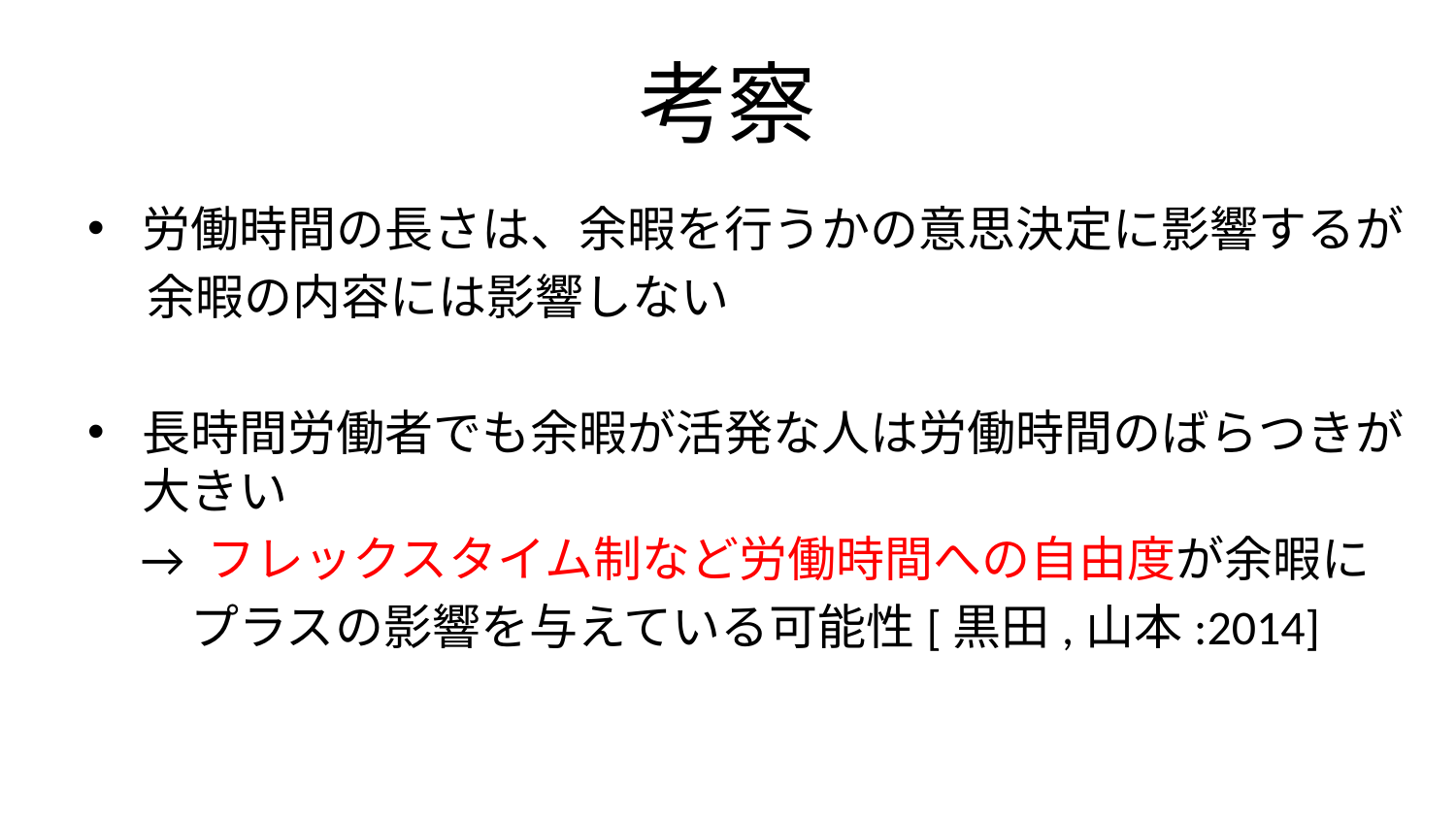

# 考察
労働時間の長さは、余暇を行うかの意思決定に影響するが
　 余暇の内容には影響しない

長時間労働者でも余暇が活発な人は労働時間のばらつきが大きい
→ フレックスタイム制など労働時間への自由度が余暇に
プラスの影響を与えている可能性[黒田,山本:2014]